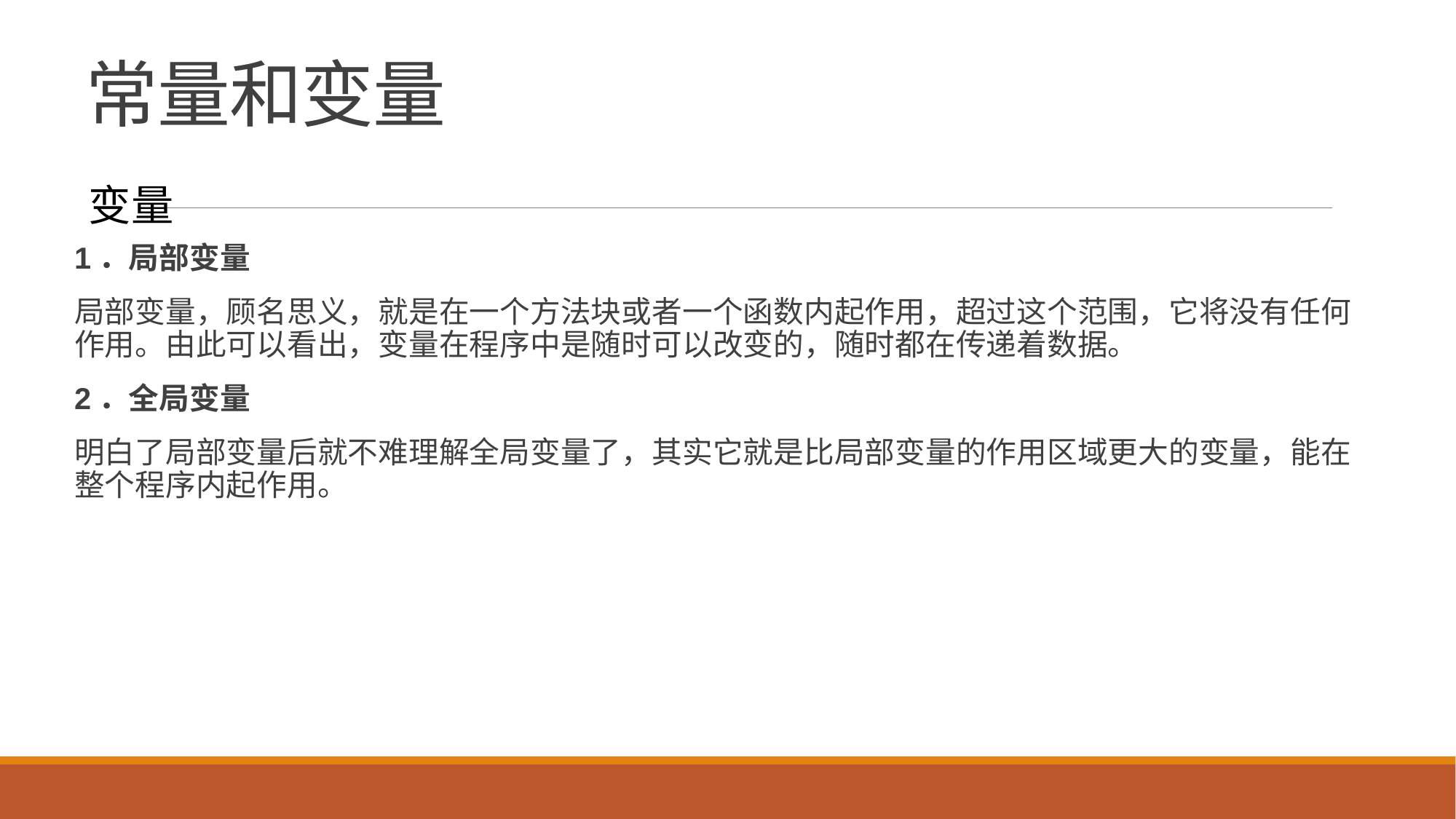

# 常量和变量
变量
1．局部变量
局部变量，顾名思义，就是在一个方法块或者一个函数内起作用，超过这个范围，它将没有任何作用。由此可以看出，变量在程序中是随时可以改变的，随时都在传递着数据。
2．全局变量
明白了局部变量后就不难理解全局变量了，其实它就是比局部变量的作用区域更大的变量，能在整个程序内起作用。